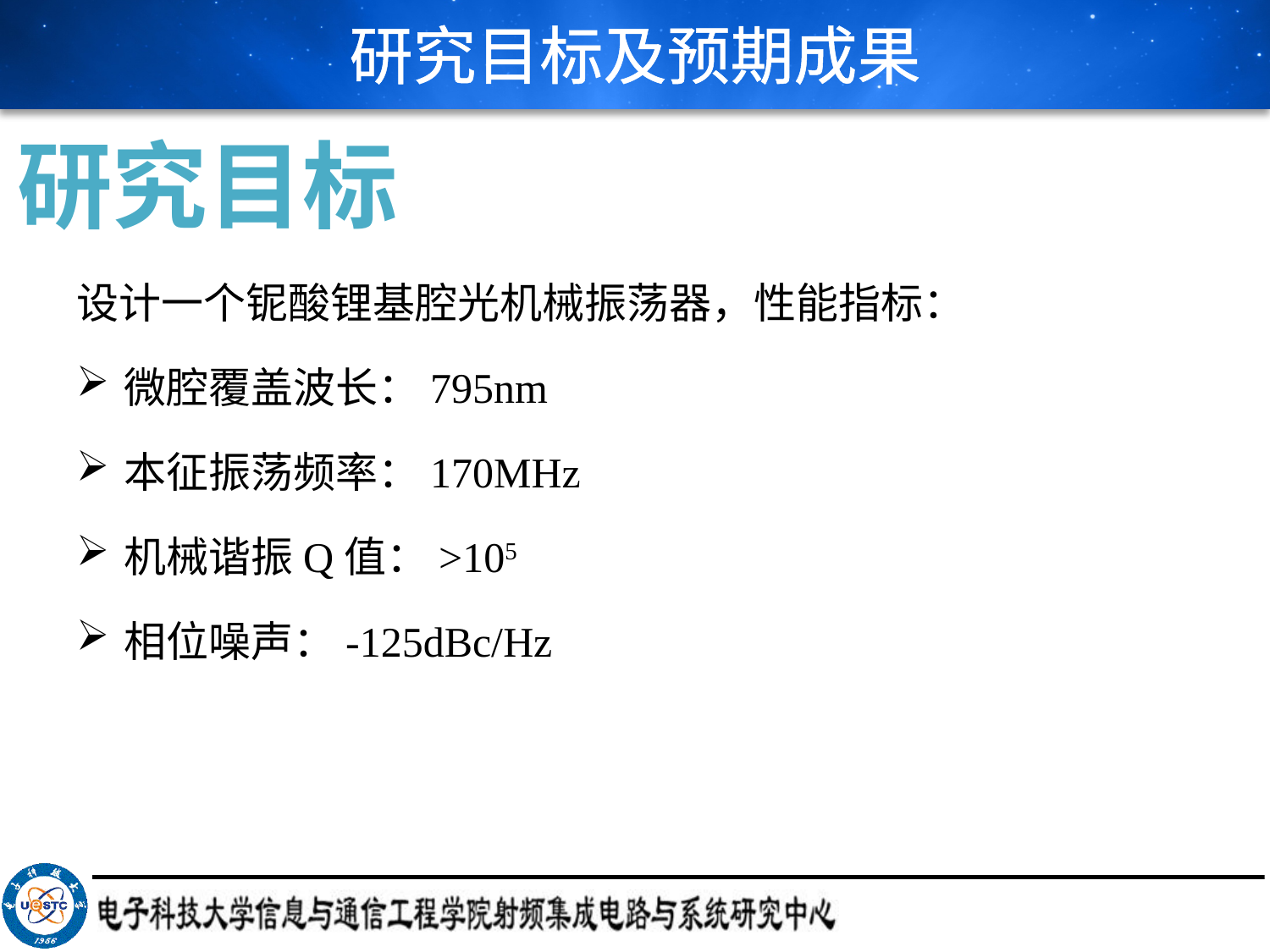

# 研究目标及预期成果
研究目标
设计一个铌酸锂基腔光机械振荡器，性能指标：
微腔覆盖波长：795nm
本征振荡频率：170MHz
机械谐振Q值：>105
相位噪声：-125dBc/Hz